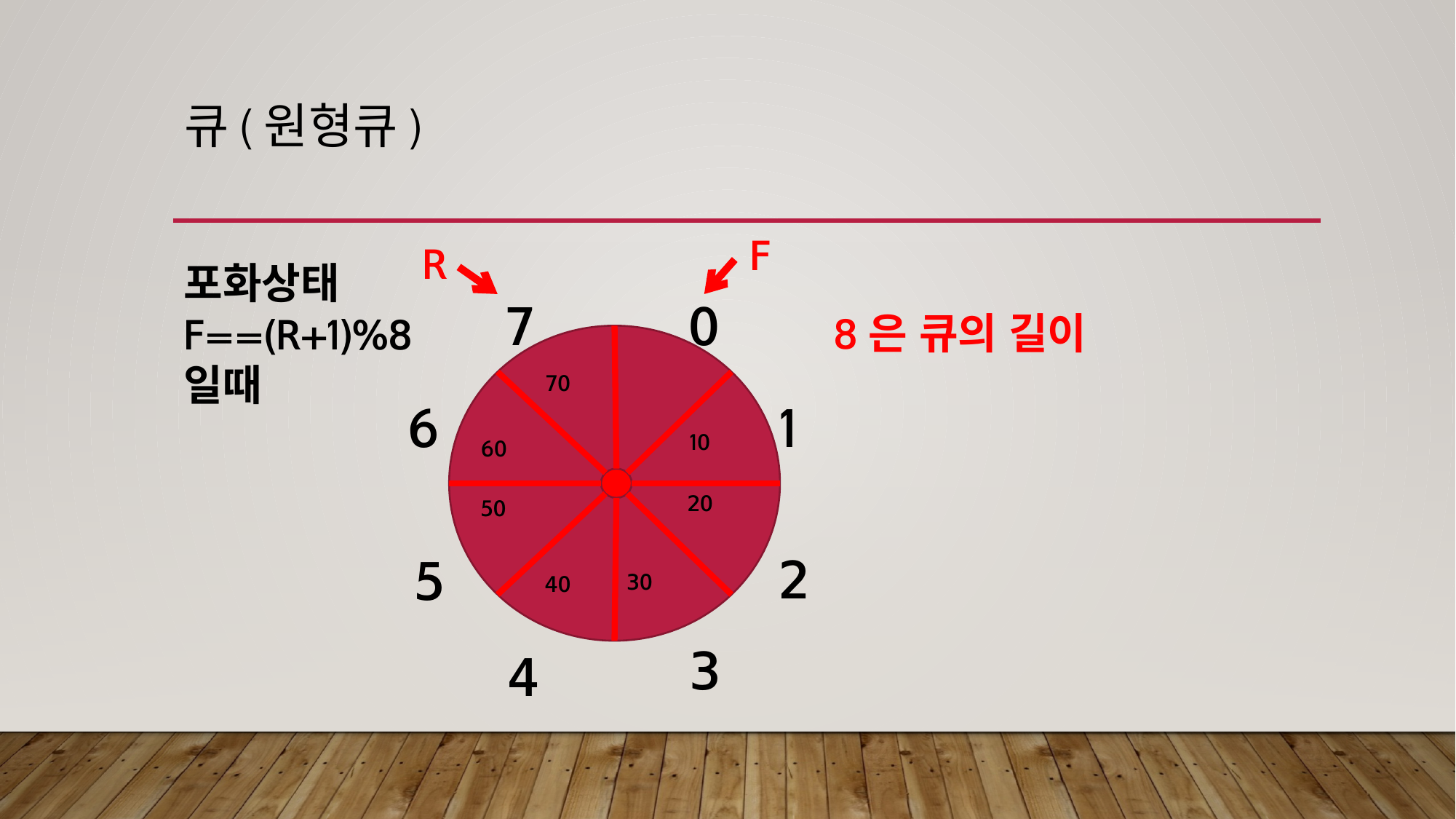

# 큐(원형큐)
F
R
포화상태
F==(R+1)%8
일때
7
0
8은 큐의 길이

70
1
6
10
60

20
50
2
5
30
40
3
4